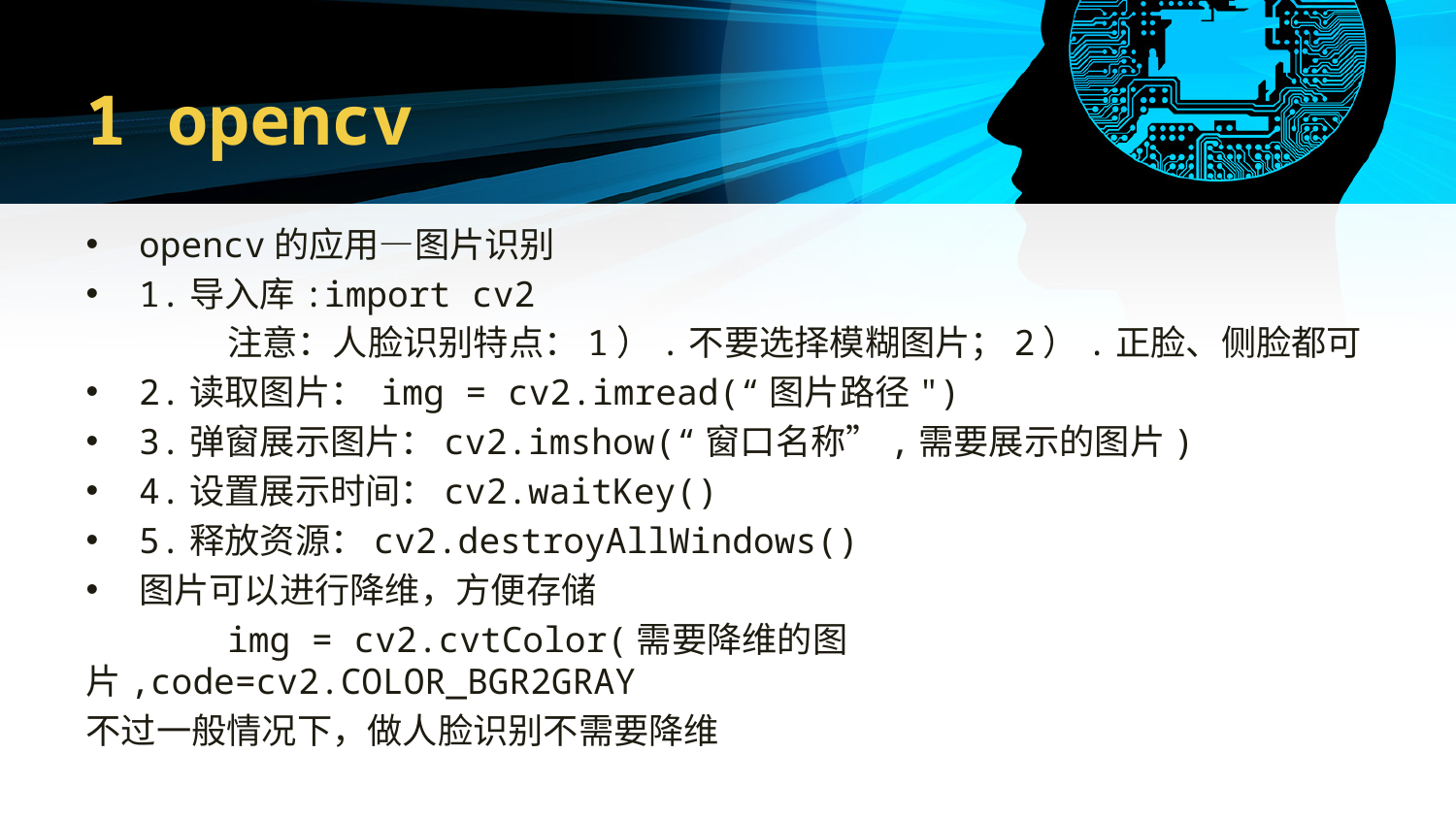

# 1 opencv
opencv的应用—图片识别
1.导入库:import cv2
	注意：人脸识别特点：1）.不要选择模糊图片；2）.正脸、侧脸都可
2.读取图片： img = cv2.imread(“图片路径")
3.弹窗展示图片：cv2.imshow(“窗口名称”,需要展示的图片)
4.设置展示时间：cv2.waitKey()
5.释放资源：cv2.destroyAllWindows()
图片可以进行降维，方便存储
	img = cv2.cvtColor(需要降维的图片,code=cv2.COLOR_BGR2GRAY
不过一般情况下，做人脸识别不需要降维